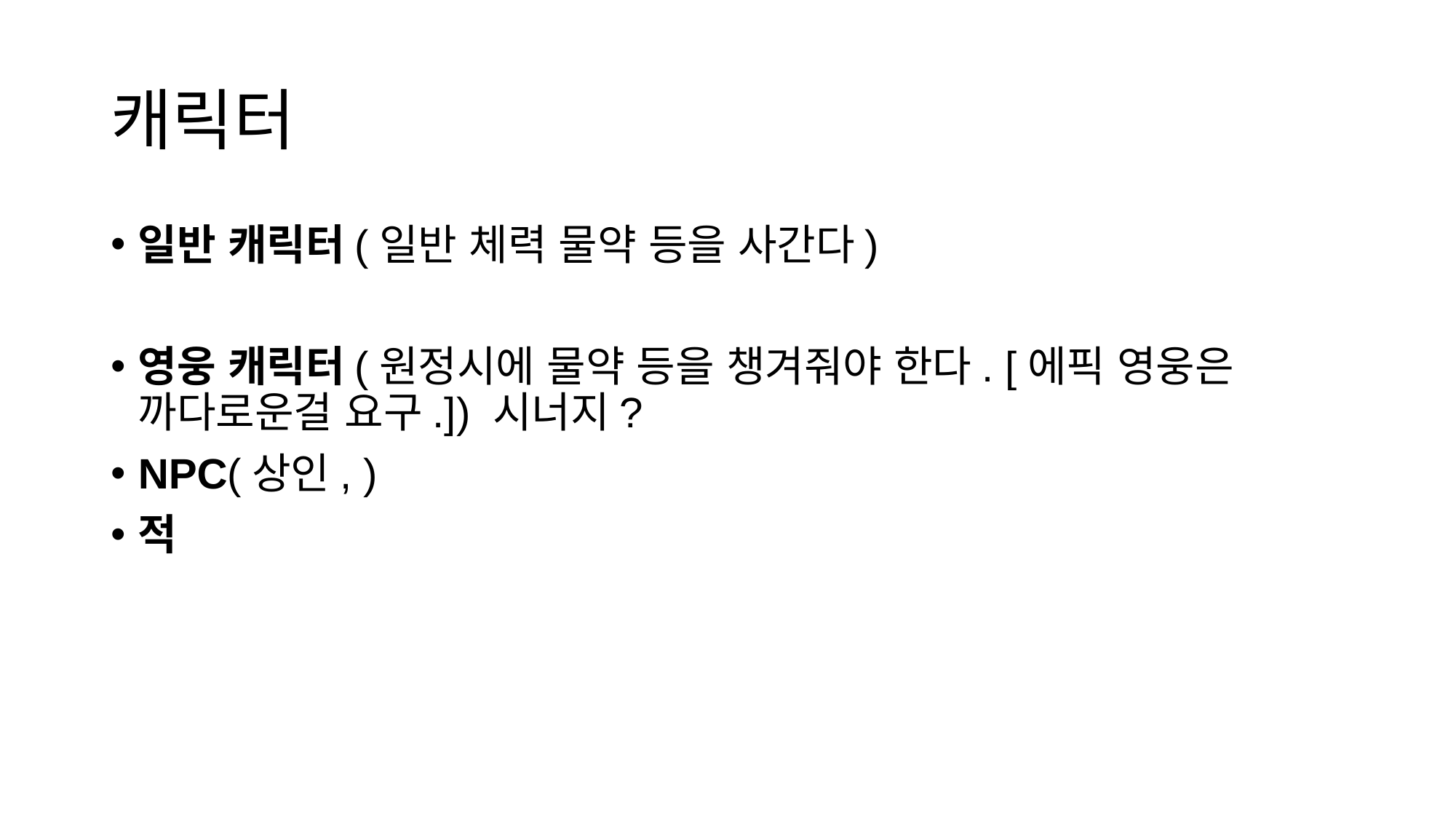

# 캐릭터
일반 캐릭터(일반 체력 물약 등을 사간다)

영웅 캐릭터(원정시에 물약 등을 챙겨줘야 한다. [에픽 영웅은 까다로운걸 요구.]) 시너지?
NPC(상인, )
적